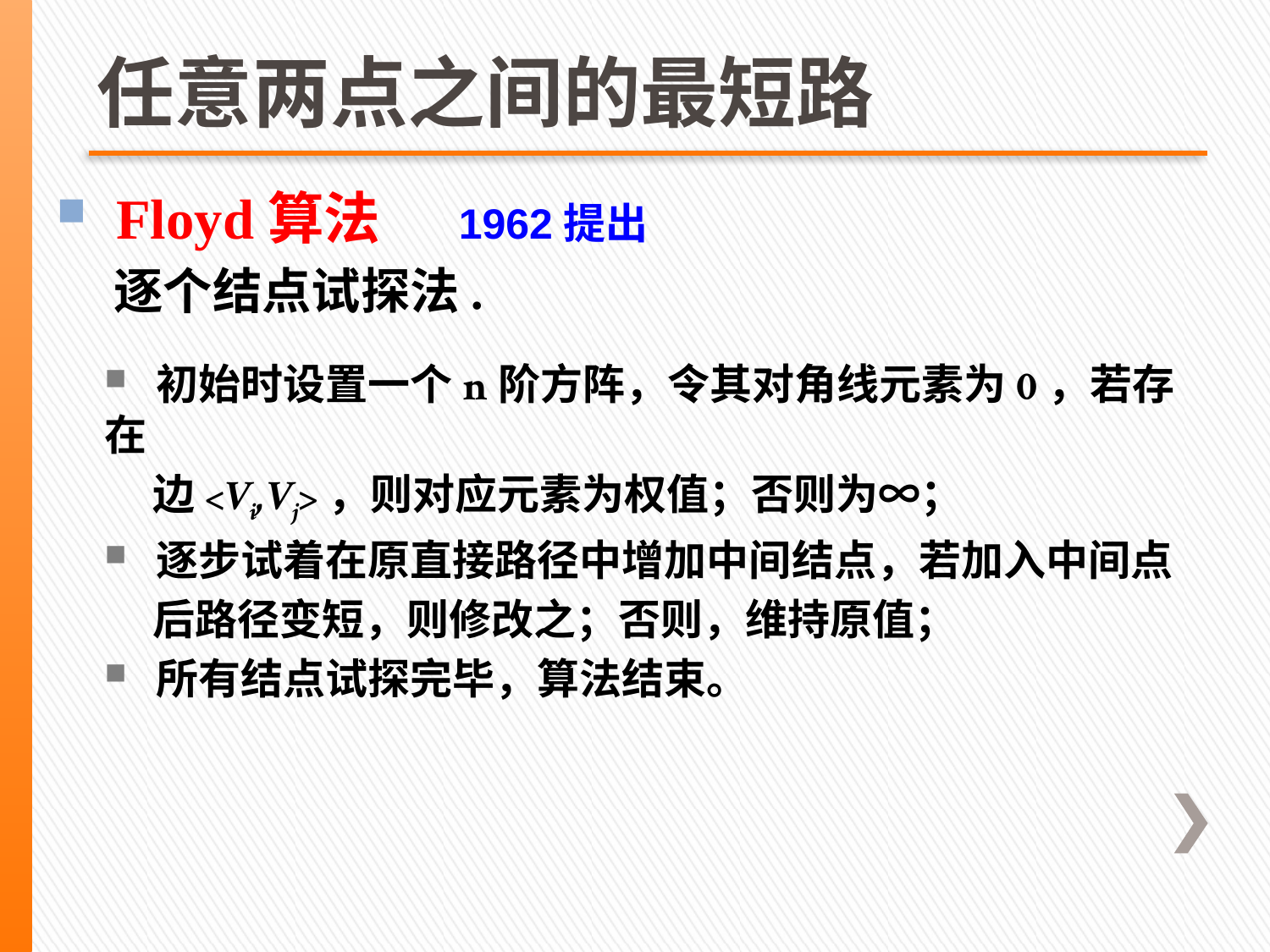

# 任意两点之间的最短路
  Floyd算法     1962提出
    逐个结点试探法.
  初始时设置一个n阶方阵，令其对角线元素为0，若存在
    边<Vi,Vj>，则对应元素为权值；否则为∞；
  逐步试着在原直接路径中增加中间结点，若加入中间点
    后路径变短，则修改之；否则，维持原值；
  所有结点试探完毕，算法结束。